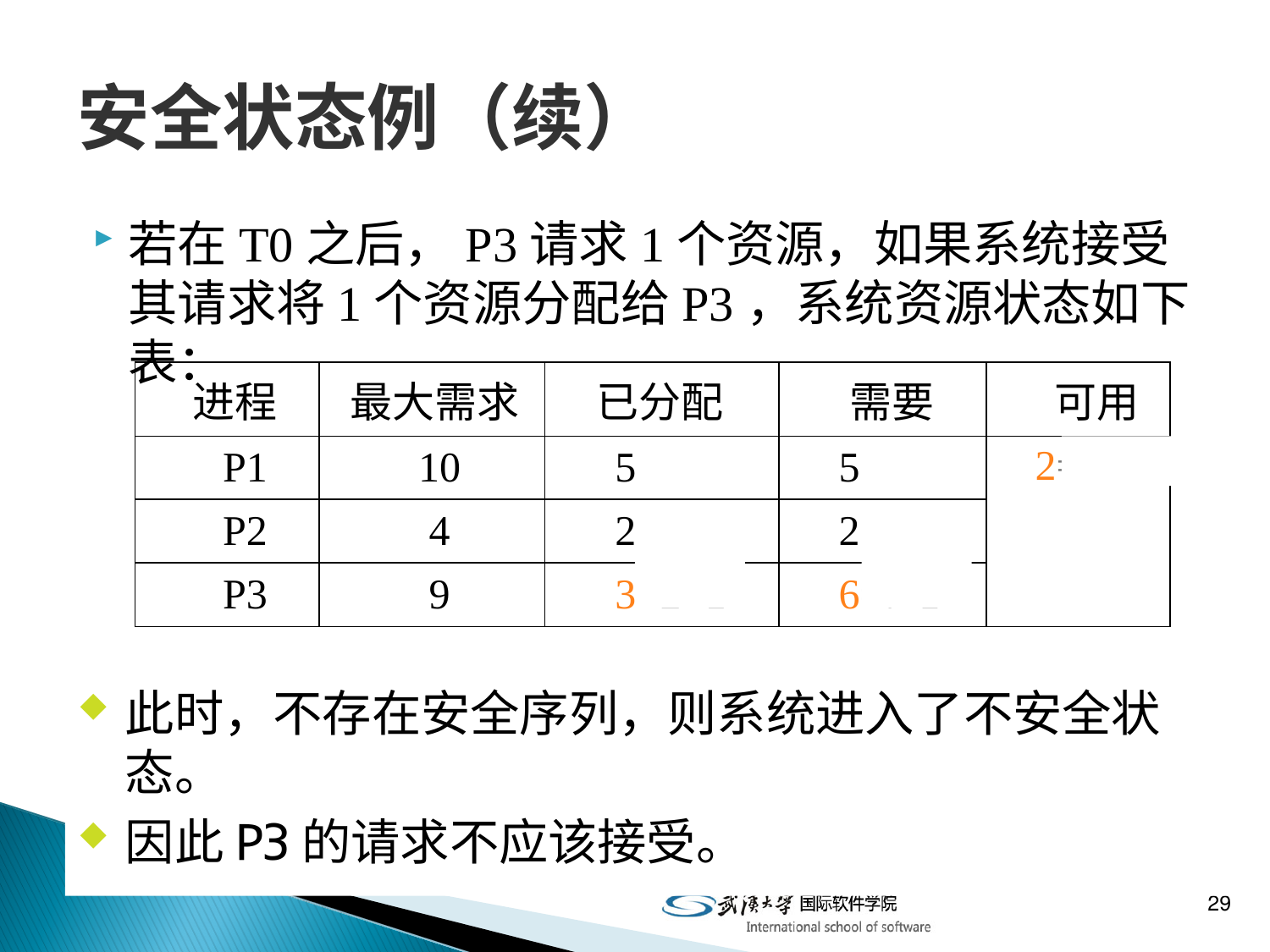

# 安全状态例（续）
若在T0之后，P3请求1个资源，如果系统接受其请求将1个资源分配给P3，系统资源状态如下表：
| 进程 | 最大需求 | 已分配 | 需要 | 可用 |
| --- | --- | --- | --- | --- |
| P1 | 10 | 5 | 5 | 2=3-1 |
| P2 | 4 | 2 | 2 |  |
| P3 | 9 | 3=2+1 | 6=7-1 |  |

此时，不存在安全序列，则系统进入了不安全状态。
因此P3的请求不应该接受。